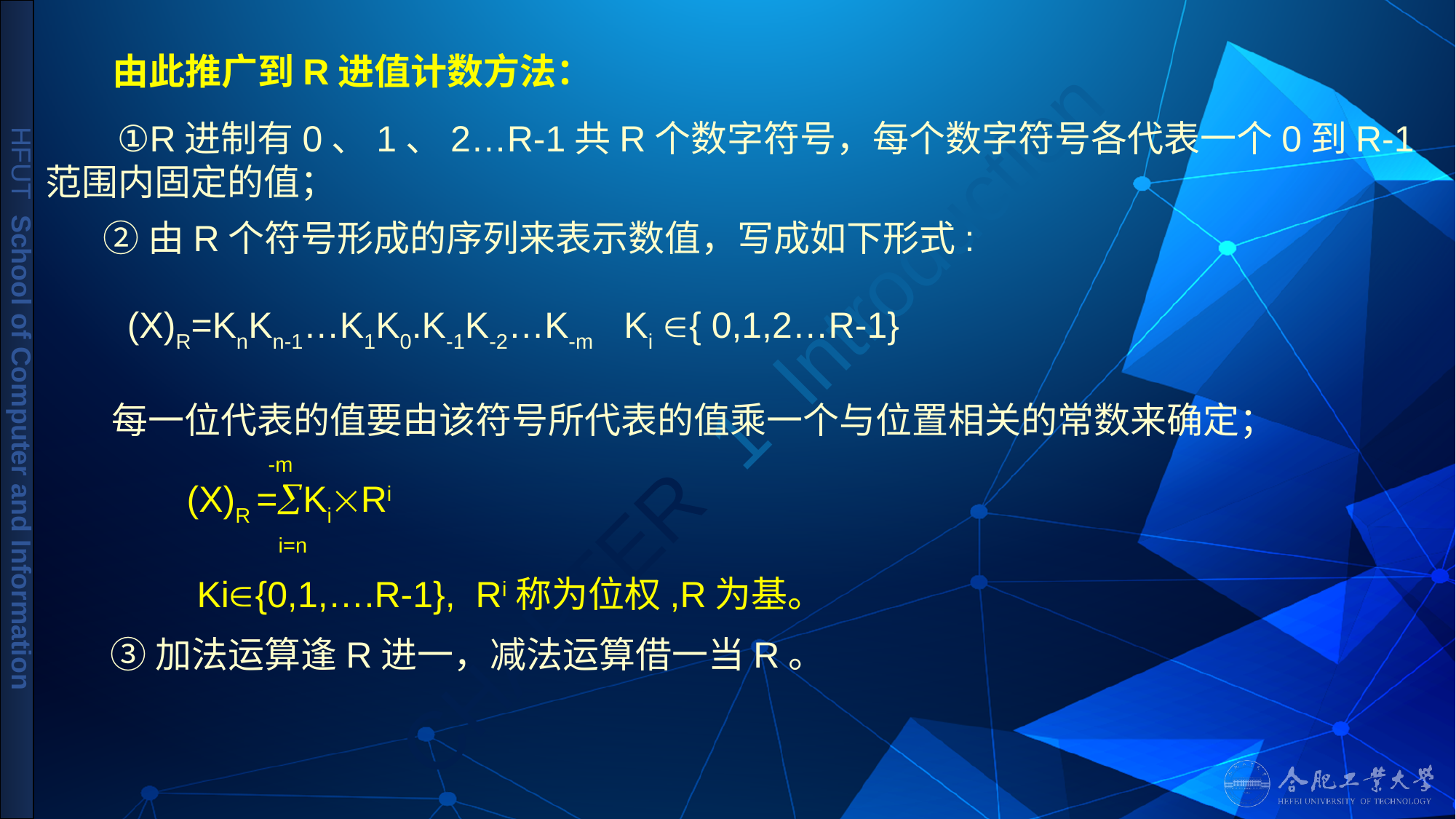

# 由此推广到R进值计数方法：
       ①R进制有0、1、2…R-1共R个数字符号，每个数字符号各代表一个0到R-1范围内固定的值；
       ②由R个符号形成的序列来表示数值，写成如下形式:

        (X)R=KnKn-1…K1K0.K-1K-2…K-m   Ki ∈{ 0,1,2…R-1}

       每一位代表的值要由该符号所代表的值乘一个与位置相关的常数来确定；
              -m
(X)R =∑Ki×Ri
         i=n
 Ki∈{0,1,….R-1},  Ri称为位权,R为基。
③加法运算逢R进一，减法运算借一当R。